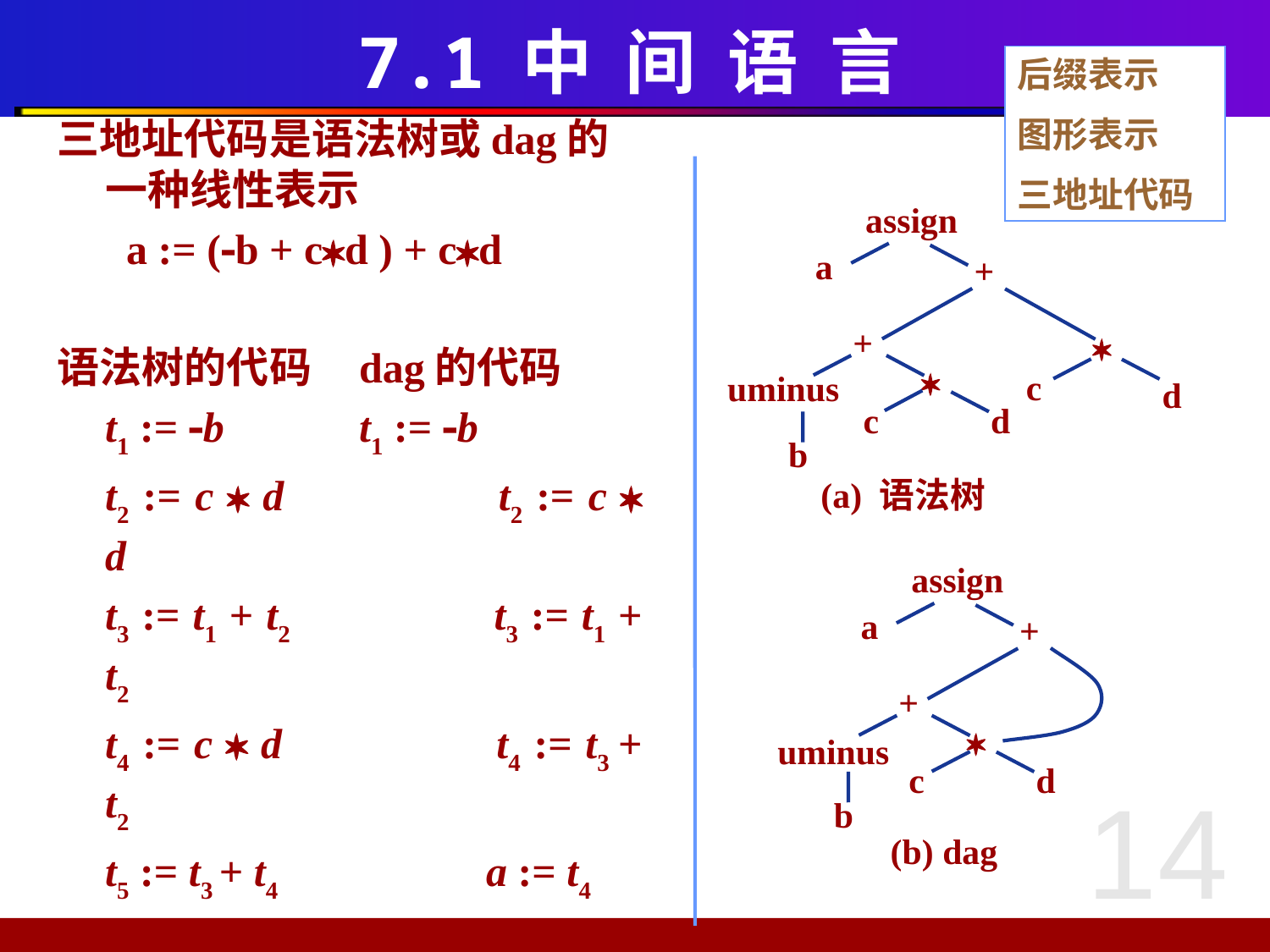

# 7.1 中  间  语  言
后缀表示
图形表示
三地址代码
三地址代码是语法树或dag的一种线性表示
	  a := (−b + c∗d ) + c∗d

语法树的代码	dag的代码
	t1 := −b		t1 := −b
	t2 := c ∗ d		t2 := c ∗ d
	t3 := t1 + t2		t3 := t1 + t2
	t4 := c ∗ d		t4 := t3 + t2
	t5 := t3 + t4 		a := t4
	a := t5

assign
a

+

+
∗

∗

c
uminus
d

c
d

b
(a) 语法树
assign
a

+

+

∗
uminus

c
d

b
(b) dag
14